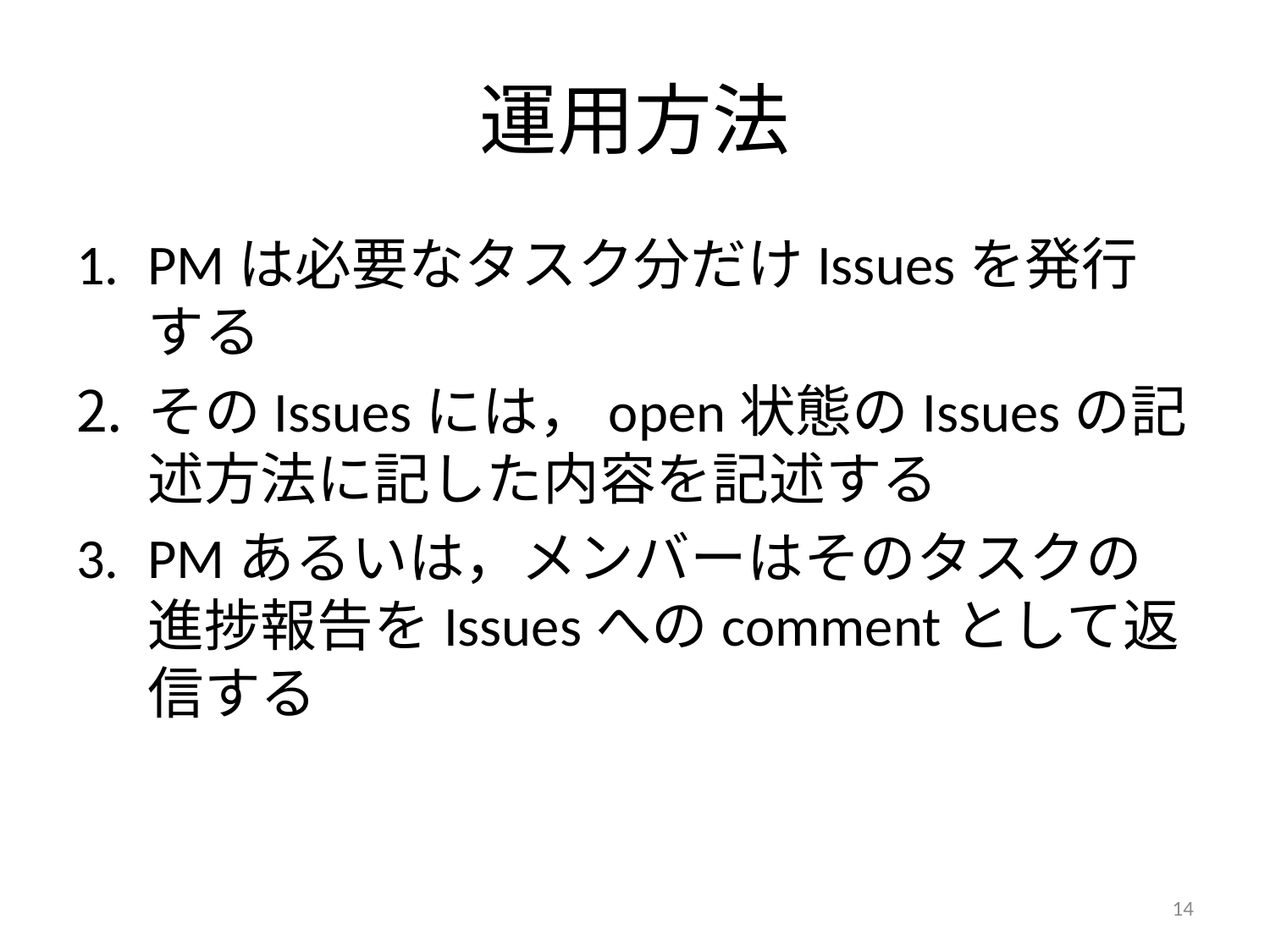

# 運用方法
PMは必要なタスク分だけIssuesを発行する
そのIssuesには，open状態のIssuesの記述方法に記した内容を記述する
PMあるいは，メンバーはそのタスクの進捗報告をIssuesへのcommentとして返信する

14